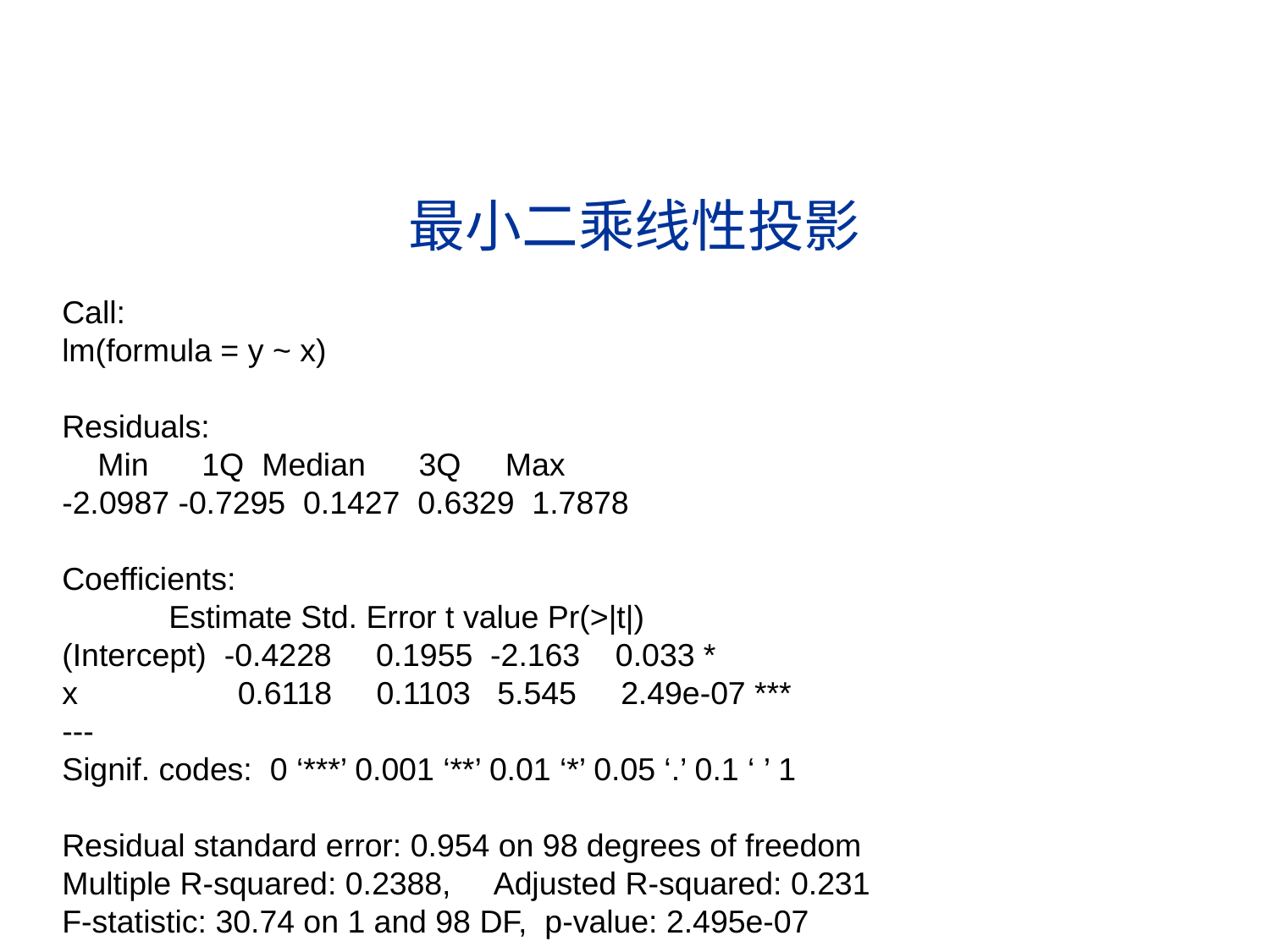

# 最小二乘线性投影
Call:
lm(formula = y ~ x)

Residuals:
    Min      1Q  Median      3Q     Max
-2.0987 -0.7295  0.1427  0.6329  1.7878

Coefficients:
            Estimate Std. Error t value Pr(>|t|)
(Intercept)  -0.4228     0.1955  -2.163    0.033 *
x                  0.6118     0.1103   5.545     2.49e-07 ***
---
Signif. codes:  0 ‘***’ 0.001 ‘**’ 0.01 ‘*’ 0.05 ‘.’ 0.1 ‘ ’ 1

Residual standard error: 0.954 on 98 degrees of freedom
Multiple R-squared: 0.2388,     Adjusted R-squared: 0.231
F-statistic: 30.74 on 1 and 98 DF,  p-value: 2.495e-07